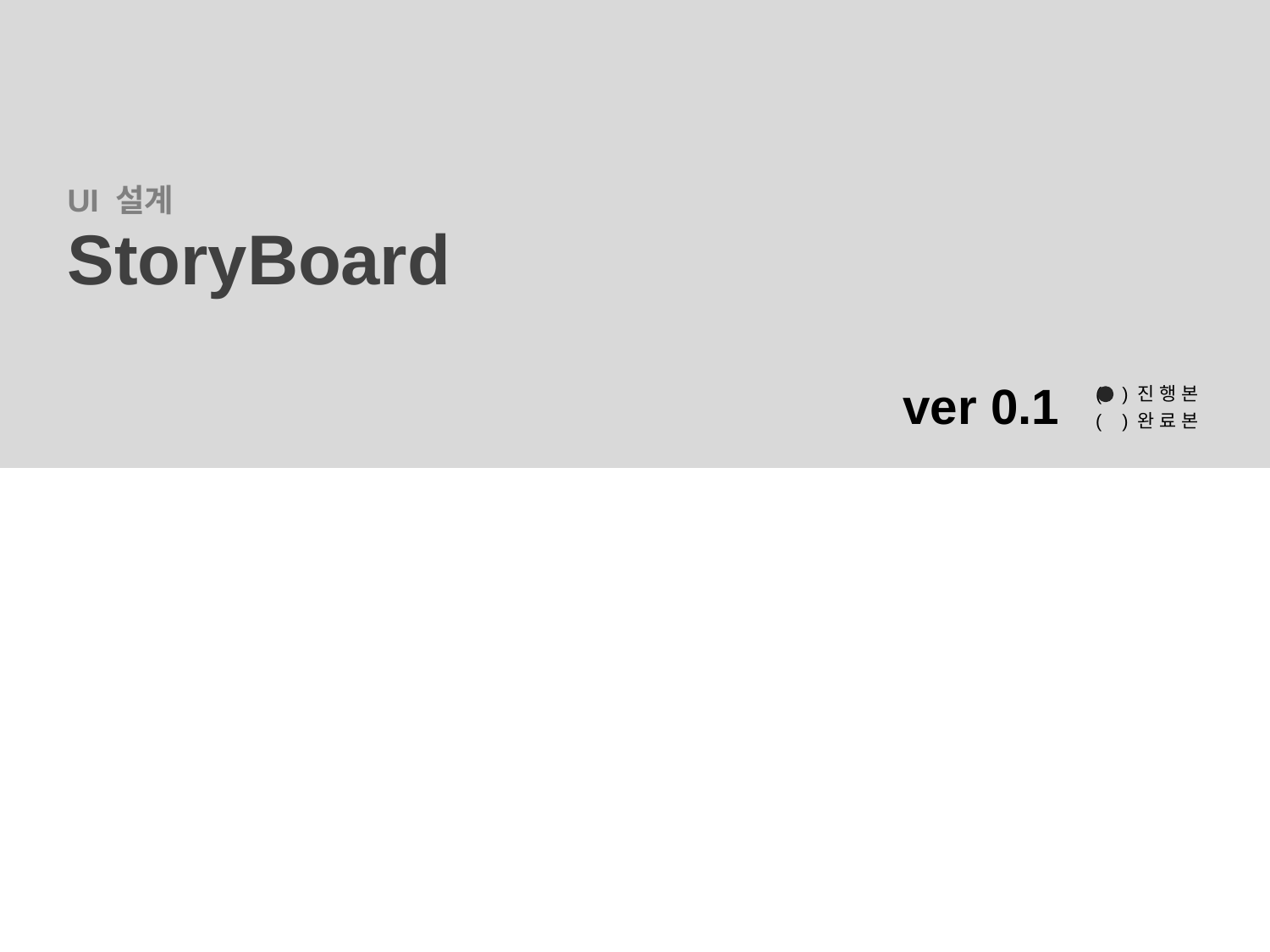

# UI 설계 StoryBoard
ver 0.1
(    ) 진 행 본

(    ) 완 료 본